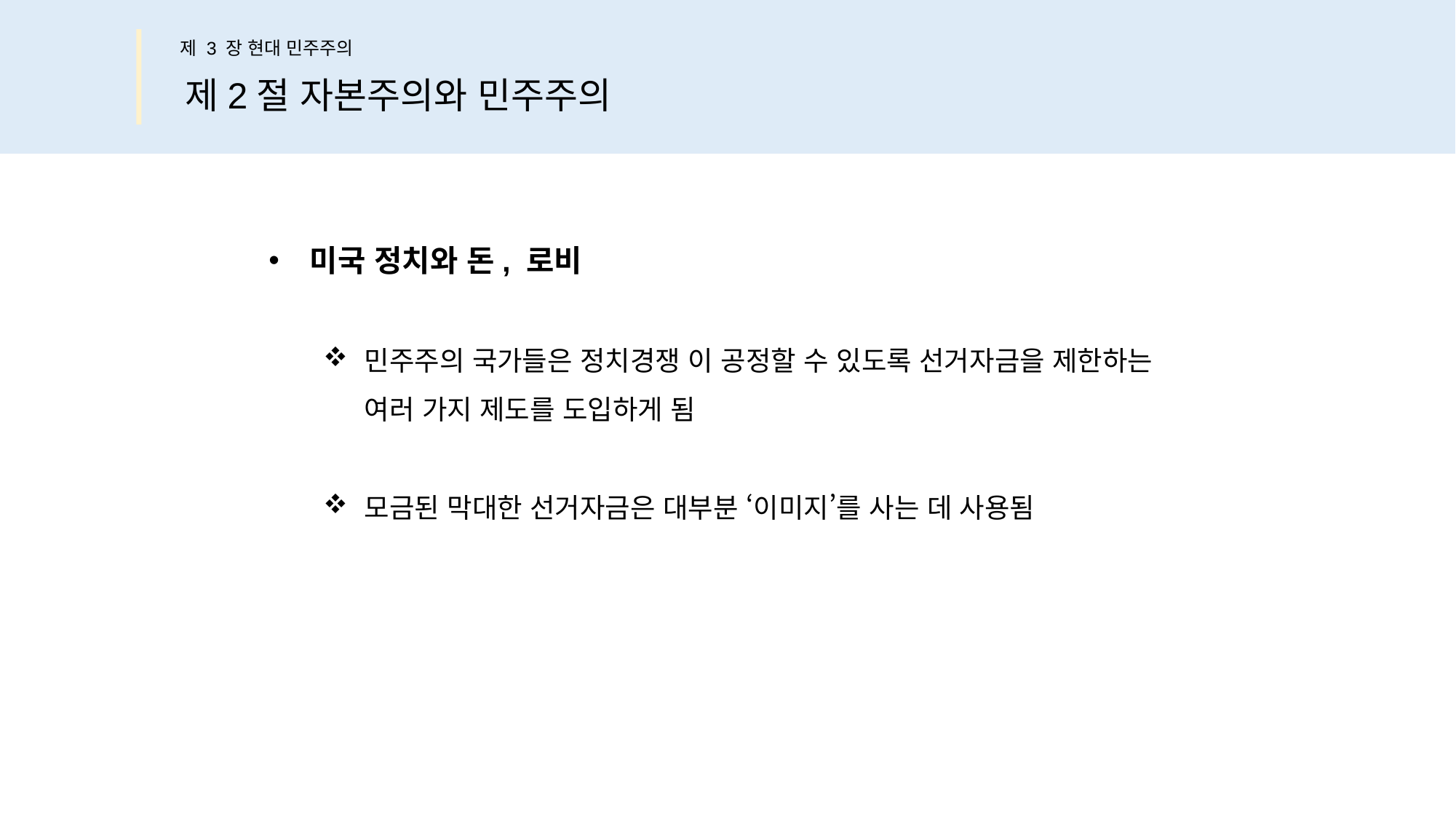

제 3 장 현대 민주주의
제2절 자본주의와 민주주의
미국 정치와 돈, 로비

민주주의 국가들은 정치경쟁 이 공정할 수 있도록 선거자금을 제한하는
여러 가지 제도를 도입하게 됨

모금된 막대한 선거자금은 대부분 ‘이미지’를 사는 데 사용됨